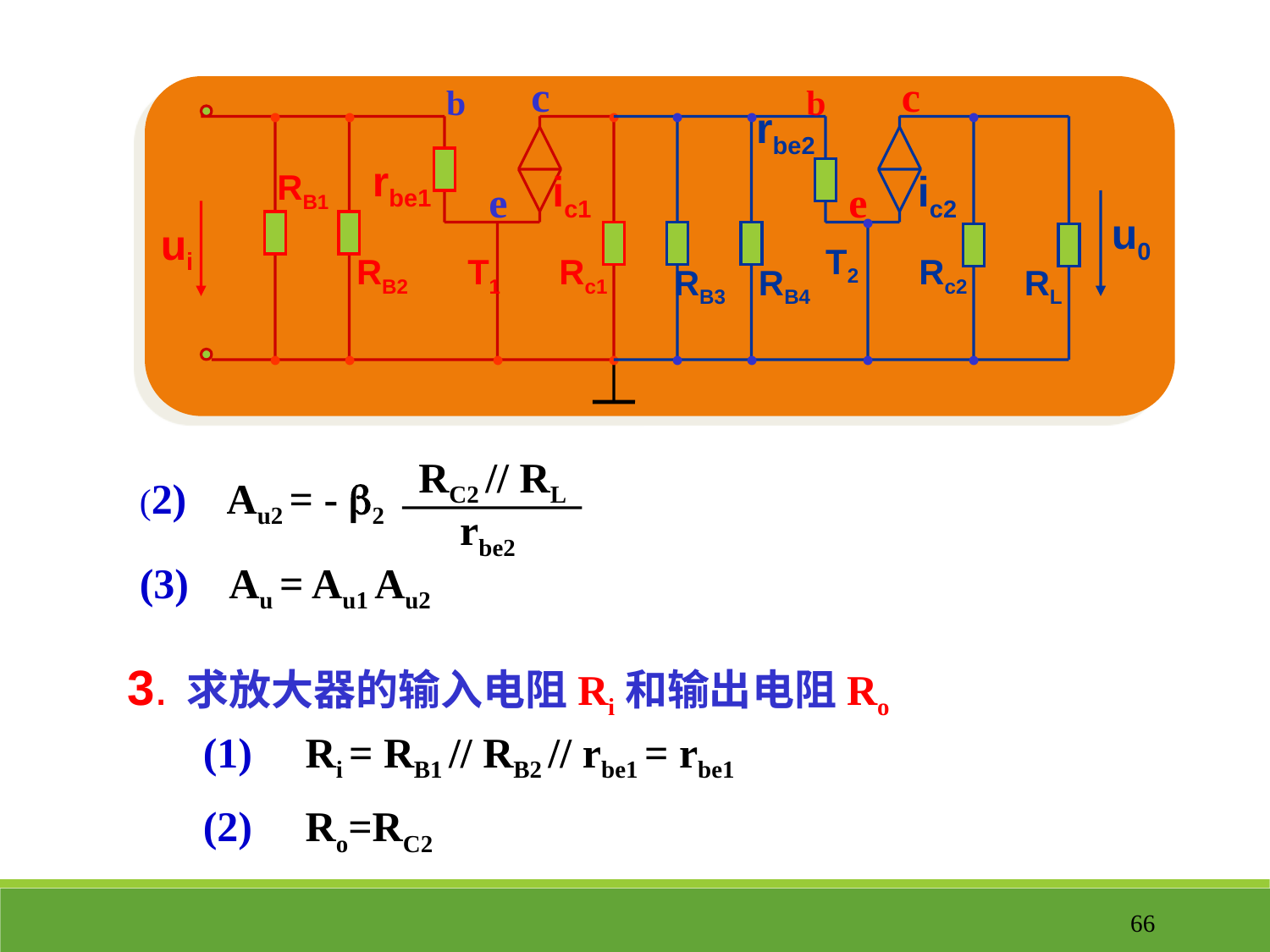

c
b

rbe1

RB1
ic1
e

ui

RB2
T1
Rc1

·
·
·
·
·
·
·
c
b
rbe2

ic2
e

u0

T2
Rc2
RB3
RB4
RL

·
·
·
·
·
·
·
·

RC2 // RL
rbe2

(2)    Au2 = - β2
(3)    Au = Au1 Au2
3. 求放大器的输入电阻Ri和输出电阻Ro
(1)     Ri = RB1 // RB2 // rbe1 = rbe1
(2)     Ro=RC2
66